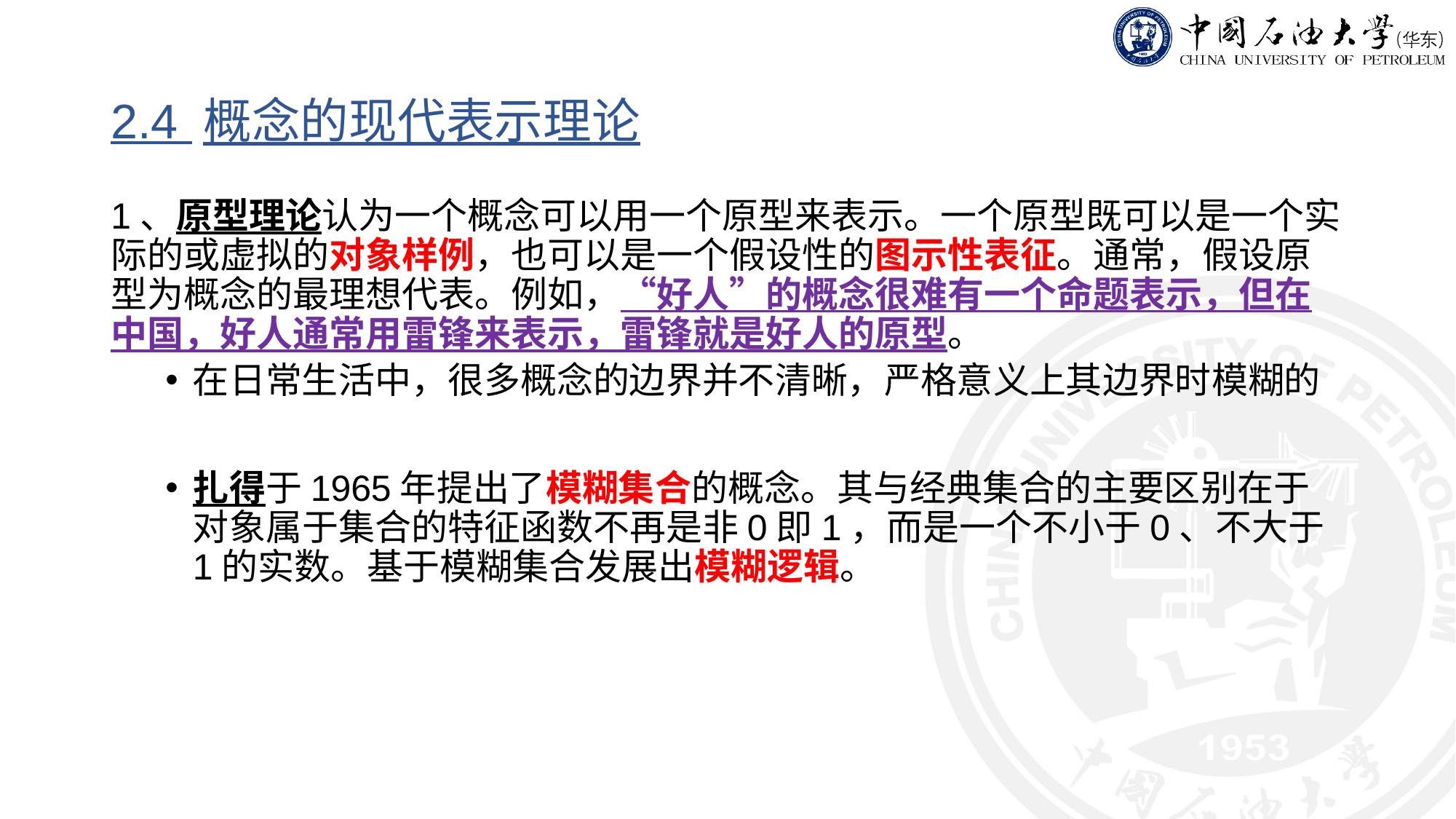

# 2.4 概念的现代表示理论
1、原型理论认为一个概念可以用一个原型来表示。一个原型既可以是一个实际的或虚拟的对象样例，也可以是一个假设性的图示性表征。通常，假设原型为概念的最理想代表。例如，“好人”的概念很难有一个命题表示，但在中国，好人通常用雷锋来表示，雷锋就是好人的原型。
在日常生活中，很多概念的边界并不清晰，严格意义上其边界时模糊的

扎得于1965年提出了模糊集合的概念。其与经典集合的主要区别在于对象属于集合的特征函数不再是非0即1，而是一个不小于0、不大于1的实数。基于模糊集合发展出模糊逻辑。